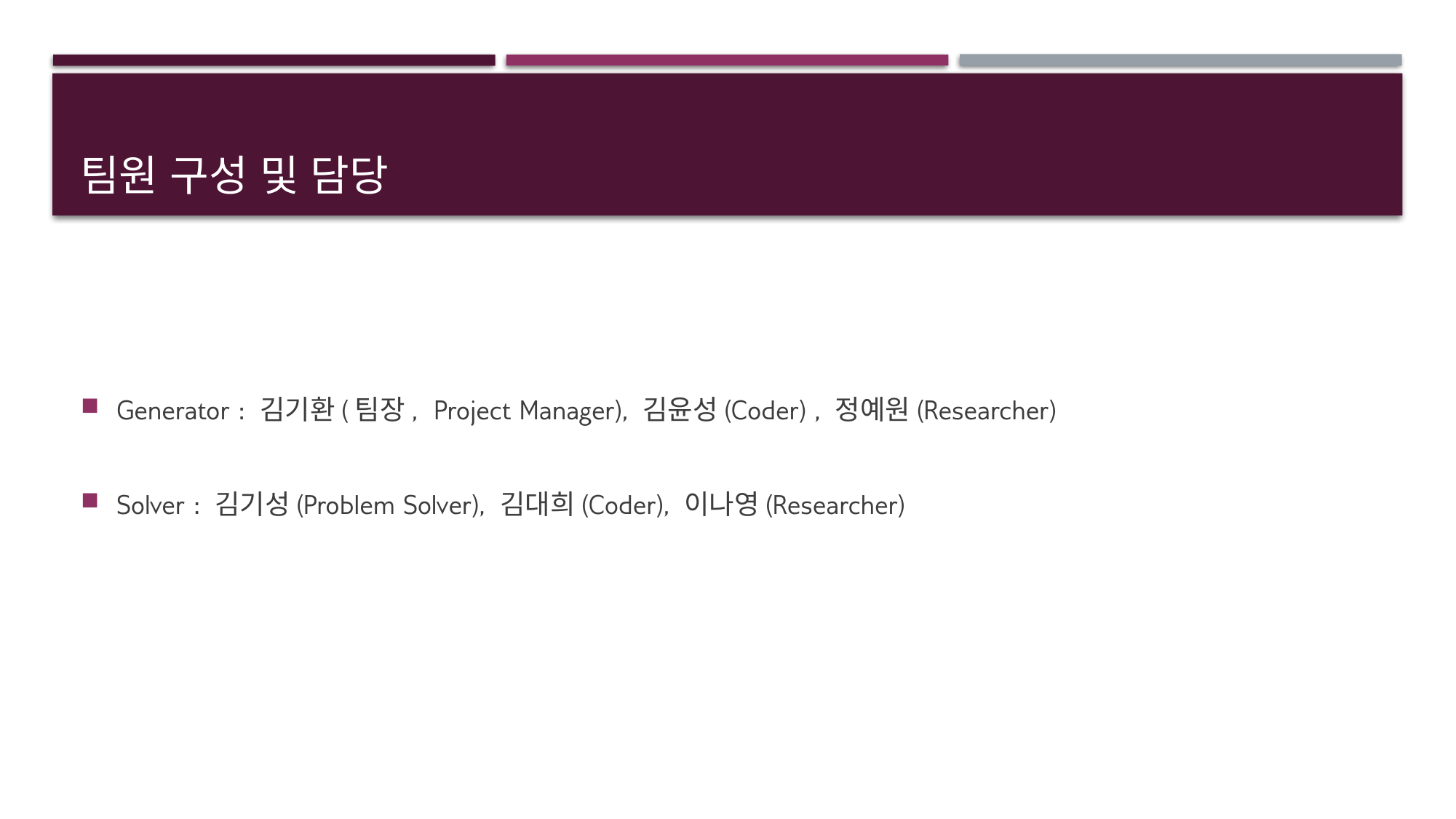

# 팀원 구성 및 담당
Generator : 김기환(팀장,  Project Manager), 김윤성(Coder) , 정예원(Researcher)

Solver : 김기성(Problem Solver), 김대희(Coder), 이나영(Researcher)